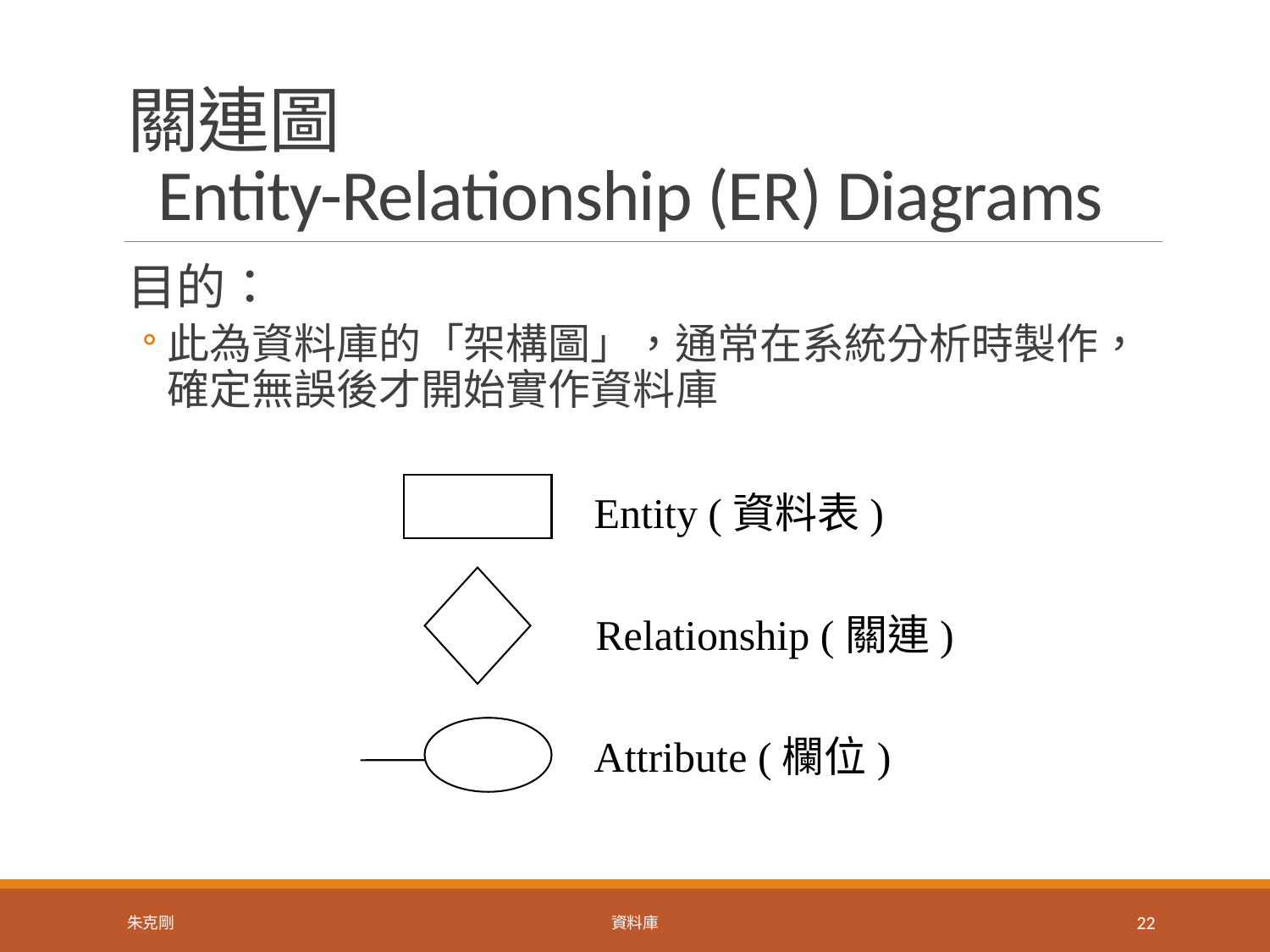

# 關連圖 Entity-Relationship (ER) Diagrams
目的：
此為資料庫的「架構圖」，通常在系統分析時製作，確定無誤後才開始實作資料庫

Entity (資料表)

Relationship (關連)

Attribute (欄位)
朱克剛
資料庫
22